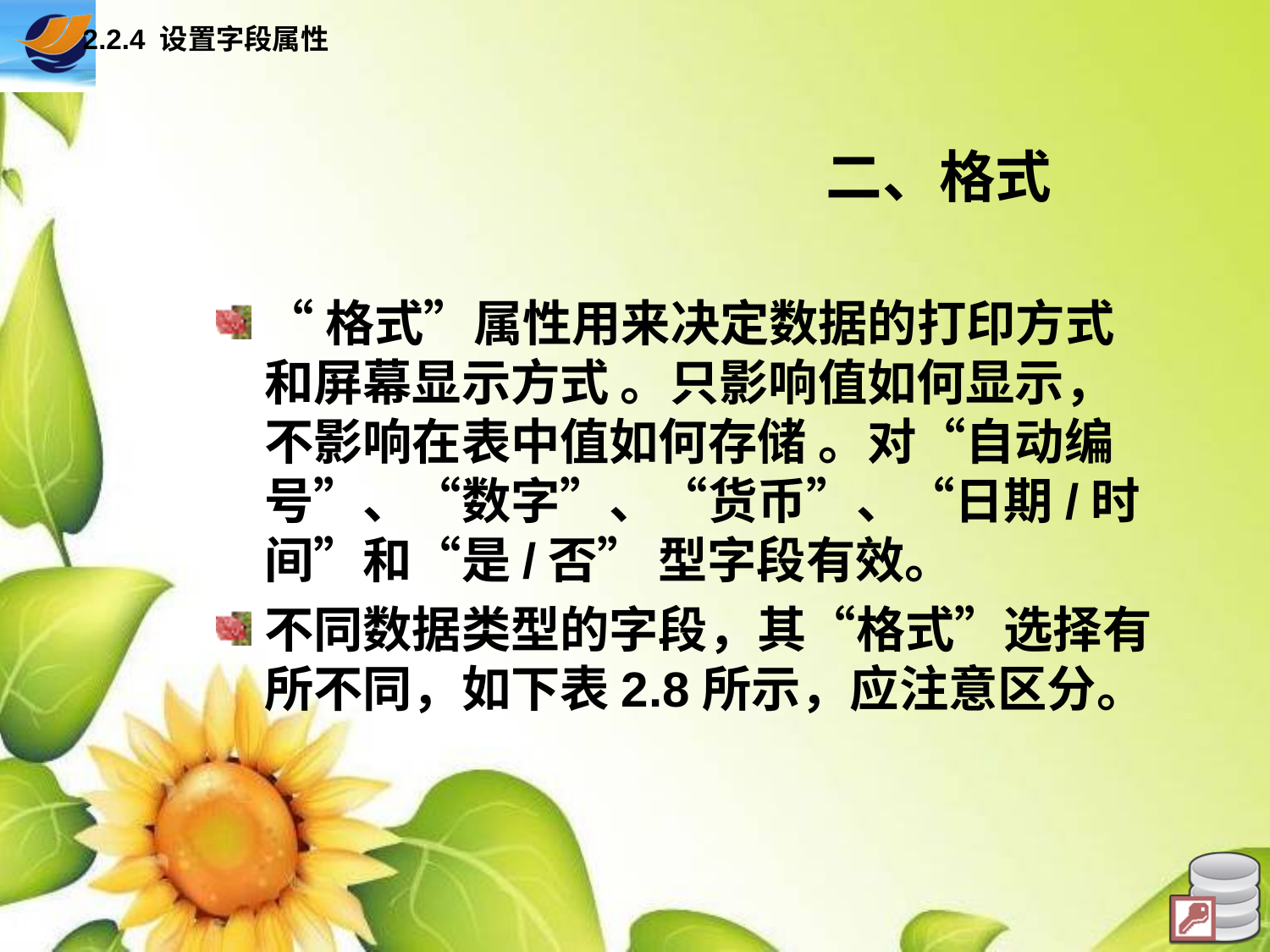

2.2.4 设置字段属性
# 二、格式
“格式”属性用来决定数据的打印方式和屏幕显示方式 。只影响值如何显示，不影响在表中值如何存储 。对“自动编号”、“数字”、“货币”、“日期/时间”和“是/否” 型字段有效。
不同数据类型的字段，其“格式”选择有所不同，如下表2.8所示，应注意区分。